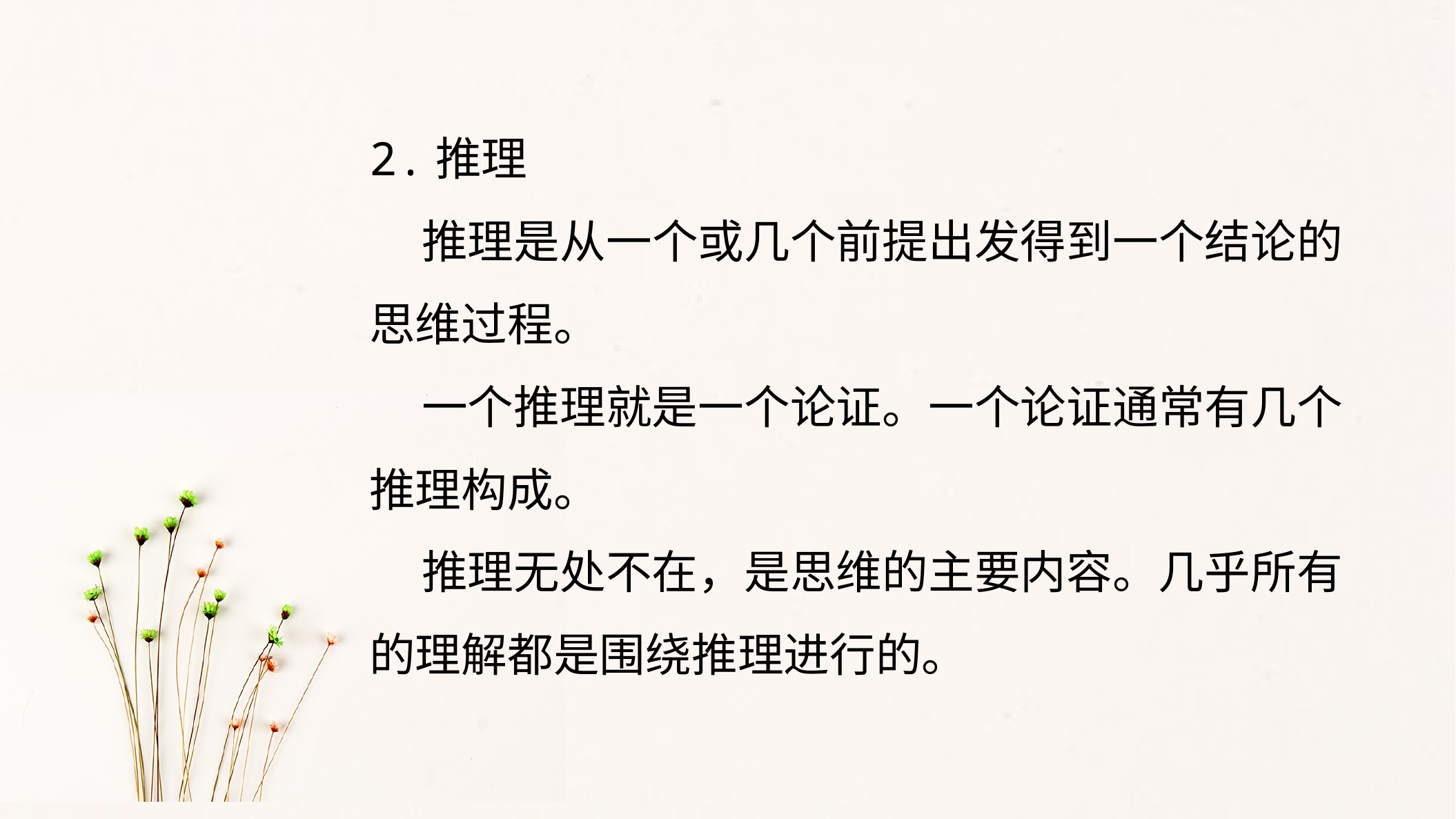

2.推理
    推理是从一个或几个前提出发得到一个结论的思维过程。
    一个推理就是一个论证。一个论证通常有几个推理构成。
    推理无处不在，是思维的主要内容。几乎所有的理解都是围绕推理进行的。